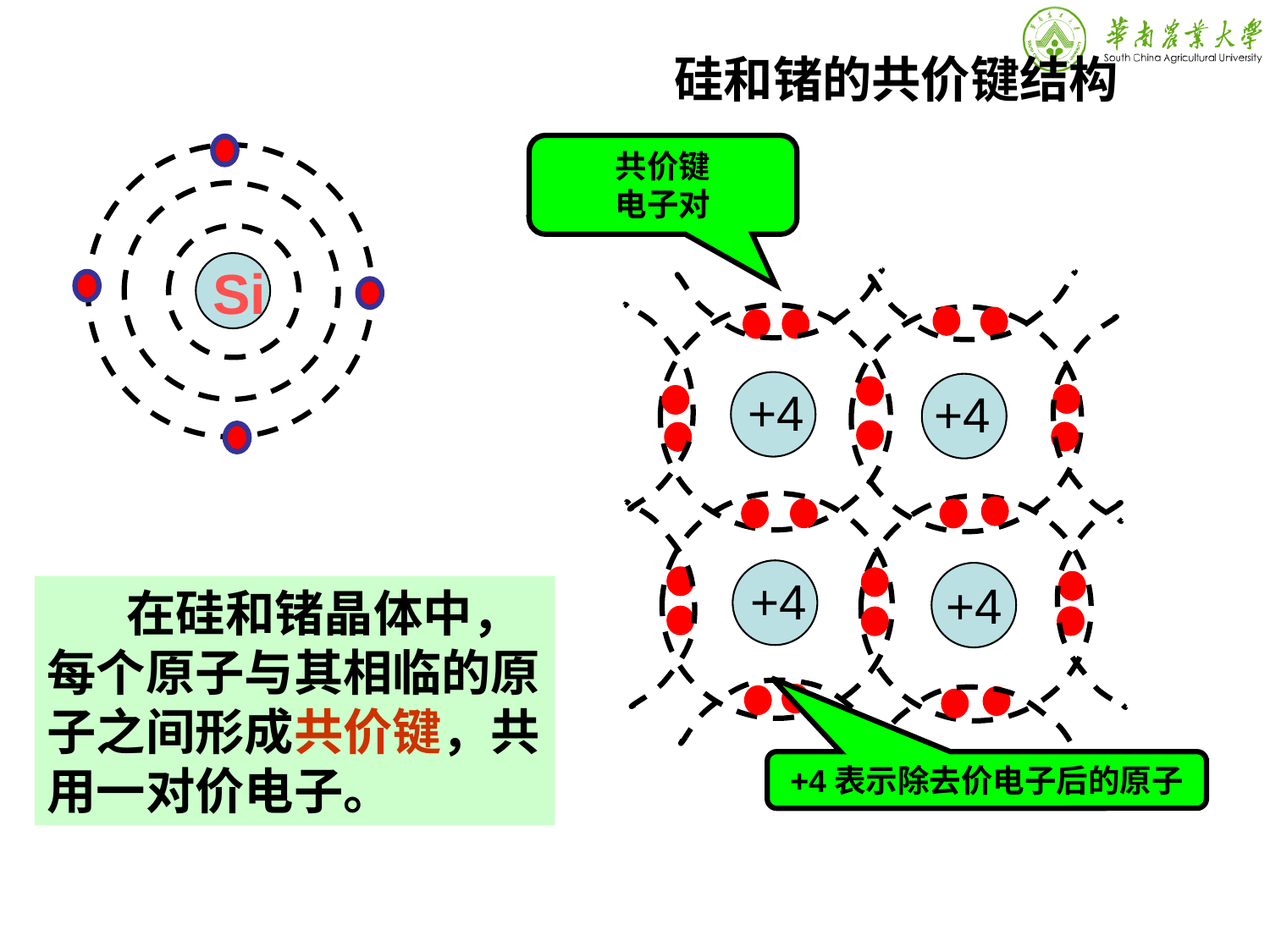

硅和锗的共价键结构
共价键
电子对

Si

+4
+4

+4
+4

在硅和锗晶体中，每个原子与其相临的原子之间形成共价键，共用一对价电子。
+4表示除去价电子后的原子